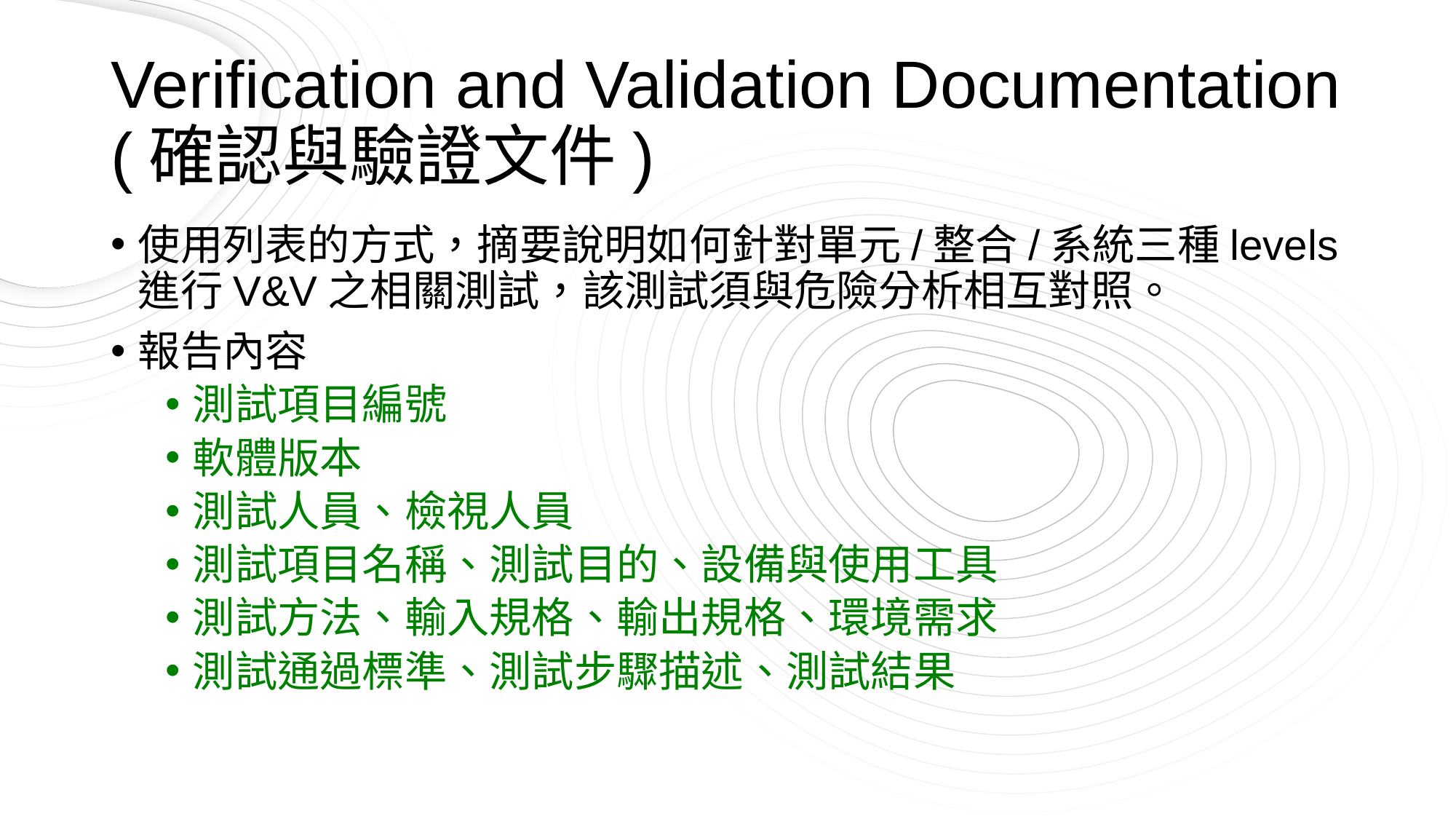

# Verification and Validation Documentation (確認與驗證文件)
使用列表的方式，摘要說明如何針對單元/整合/系統三種levels進行V&V之相關測試，該測試須與危險分析相互對照。
報告內容
測試項目編號
軟體版本
測試人員、檢視人員
測試項目名稱、測試目的、設備與使用工具
測試方法、輸入規格、輸出規格、環境需求
測試通過標準、測試步驟描述、測試結果